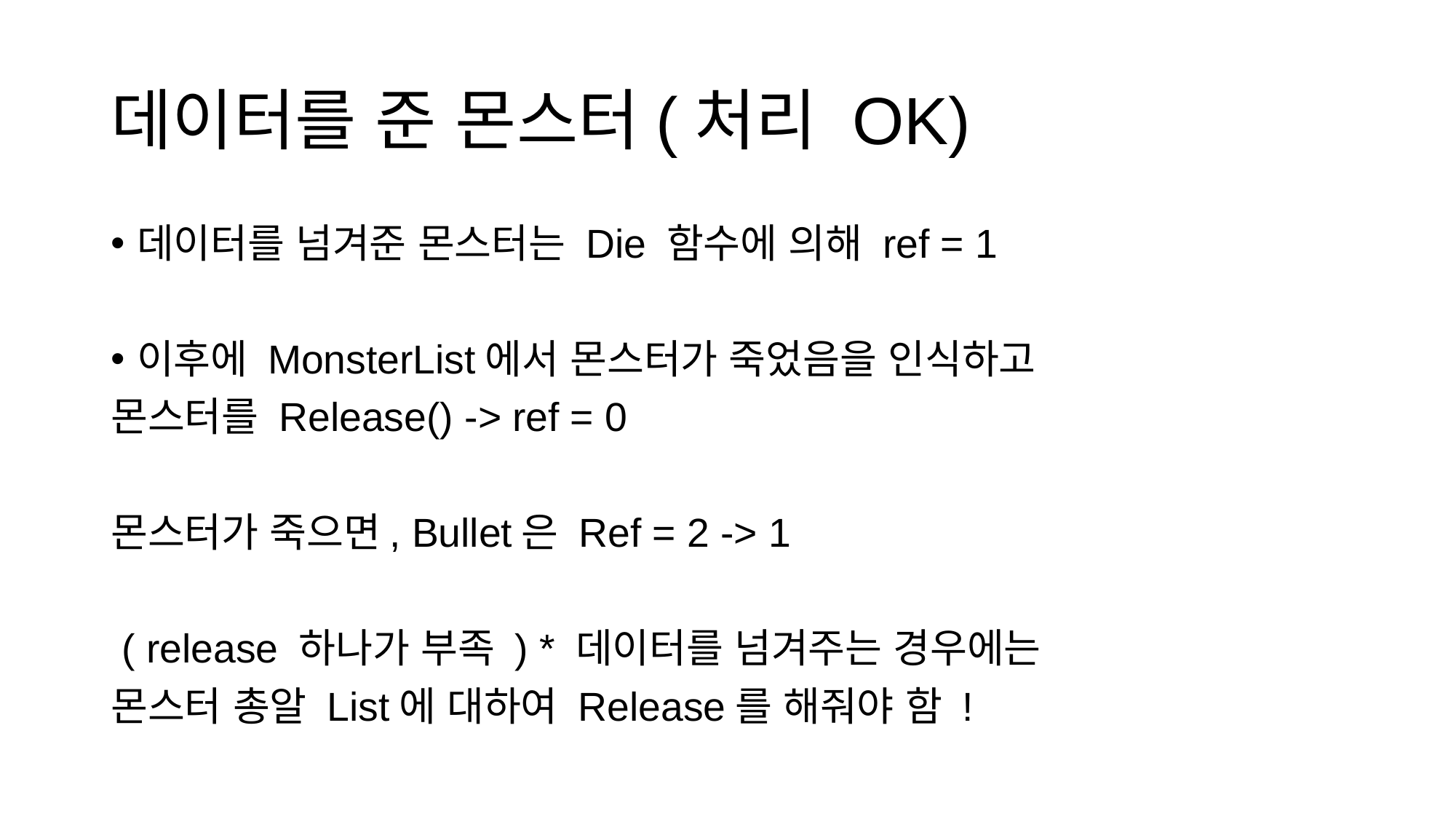

# 데이터를 준 몬스터(처리 OK)
데이터를 넘겨준 몬스터는 Die 함수에 의해 ref = 1

이후에 MonsterList에서 몬스터가 죽었음을 인식하고
몬스터를 Release() -> ref = 0

몬스터가 죽으면, Bullet은 Ref = 2 -> 1

 ( release 하나가 부족 ) * 데이터를 넘겨주는 경우에는
몬스터 총알 List에 대하여 Release를 해줘야 함 !